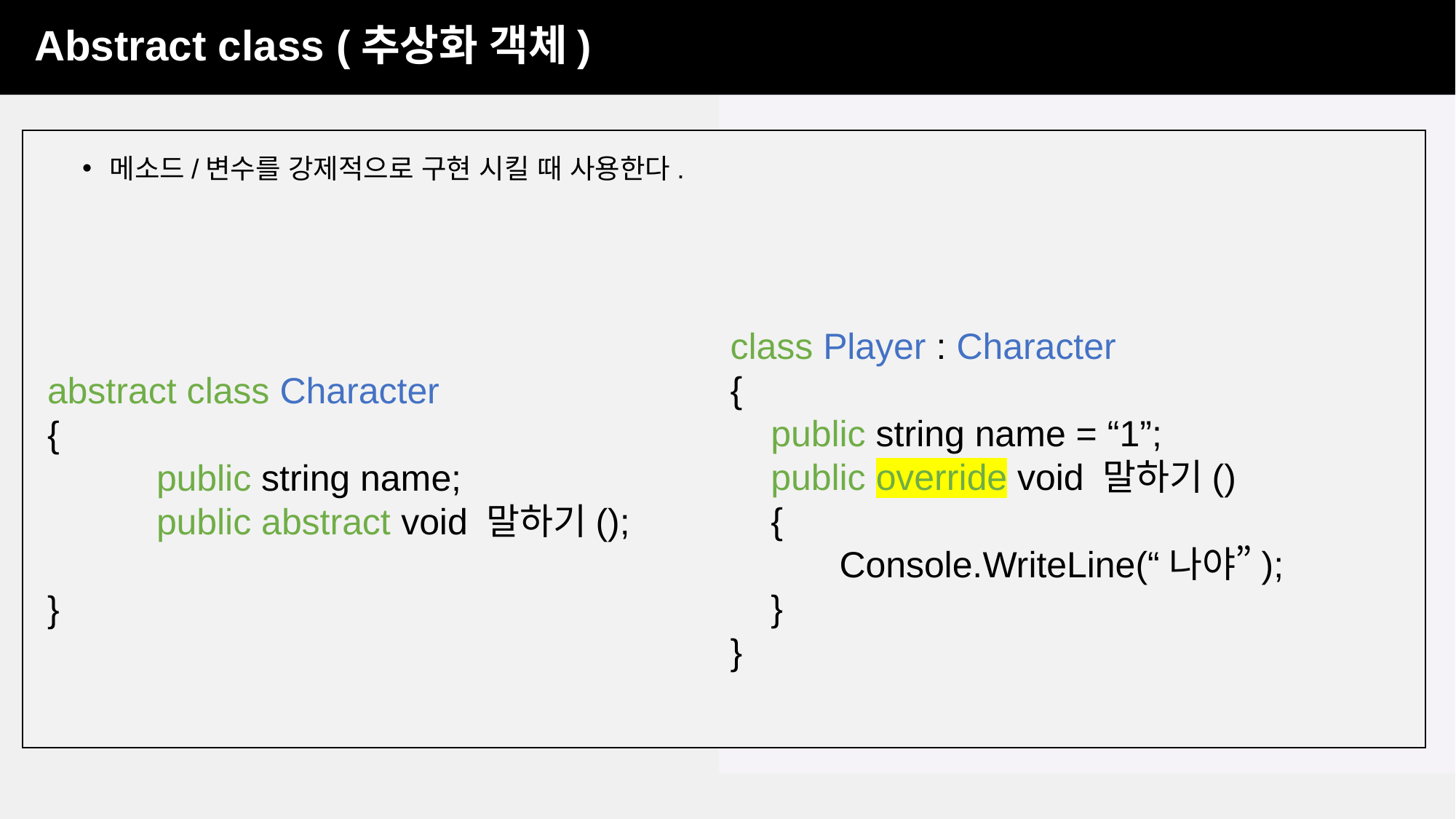

Abstract class (추상화 객체)
메소드/변수를 강제적으로 구현 시킬 때 사용한다.
class Player : Character
{
    public string name = “1”;
    public override void 말하기()
    {
	Console.WriteLine(“나야”);
    }
}
abstract class Character
{
	public string name;
	public abstract void 말하기();

}